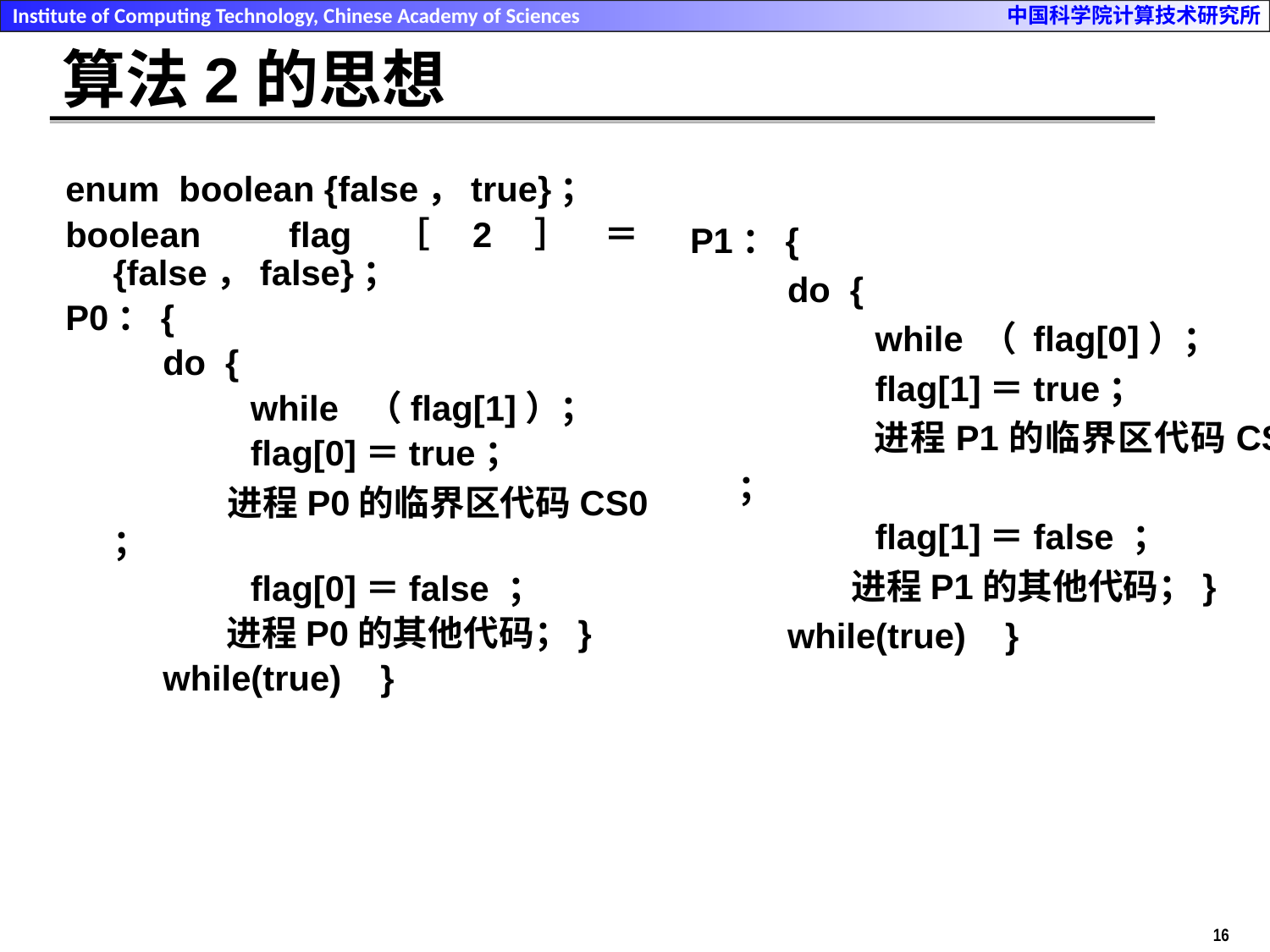

# 算法2的思想
enum  boolean {false，true}；
boolean  flag［2］＝{false，false}；
P0：{
          do  {
                   while  （flag[1]）；
                   flag[0]＝true；
                   进程P0的临界区代码CS0 ；
                   flag[0]＝false ；
                   进程P0的其他代码；}
          while(true)    }
P1：{
          do  {
                   while （ flag[0]）；
                   flag[1]＝true；
                   进程P1的临界区代码CS1 ；
                   flag[1]＝false ；
                   进程P1的其他代码；}
          while(true)    }